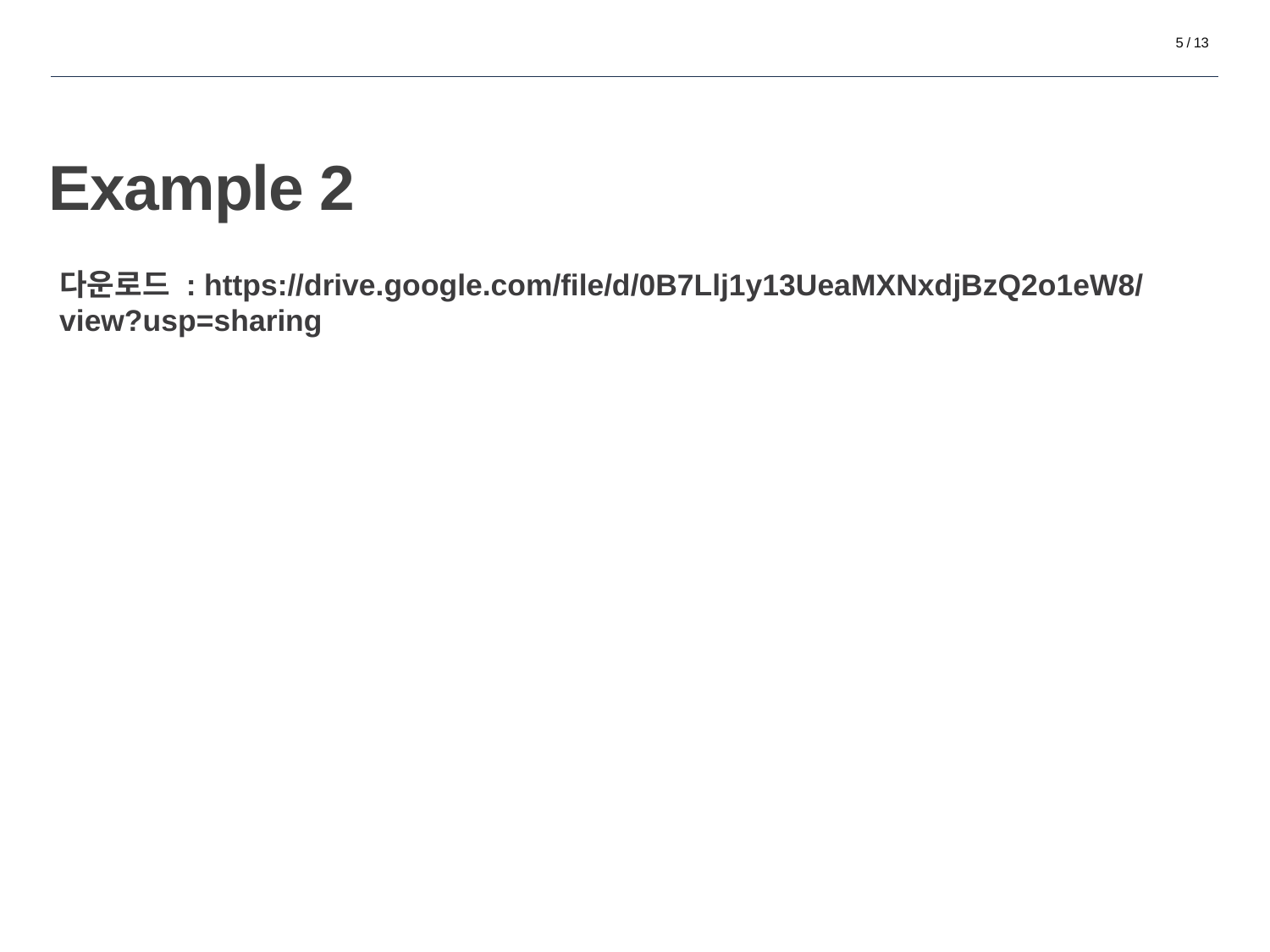

5 / 13
# Example 2

다운로드 : https://drive.google.com/file/d/0B7Llj1y13UeaMXNxdjBzQ2o1eW8/view?usp=sharing